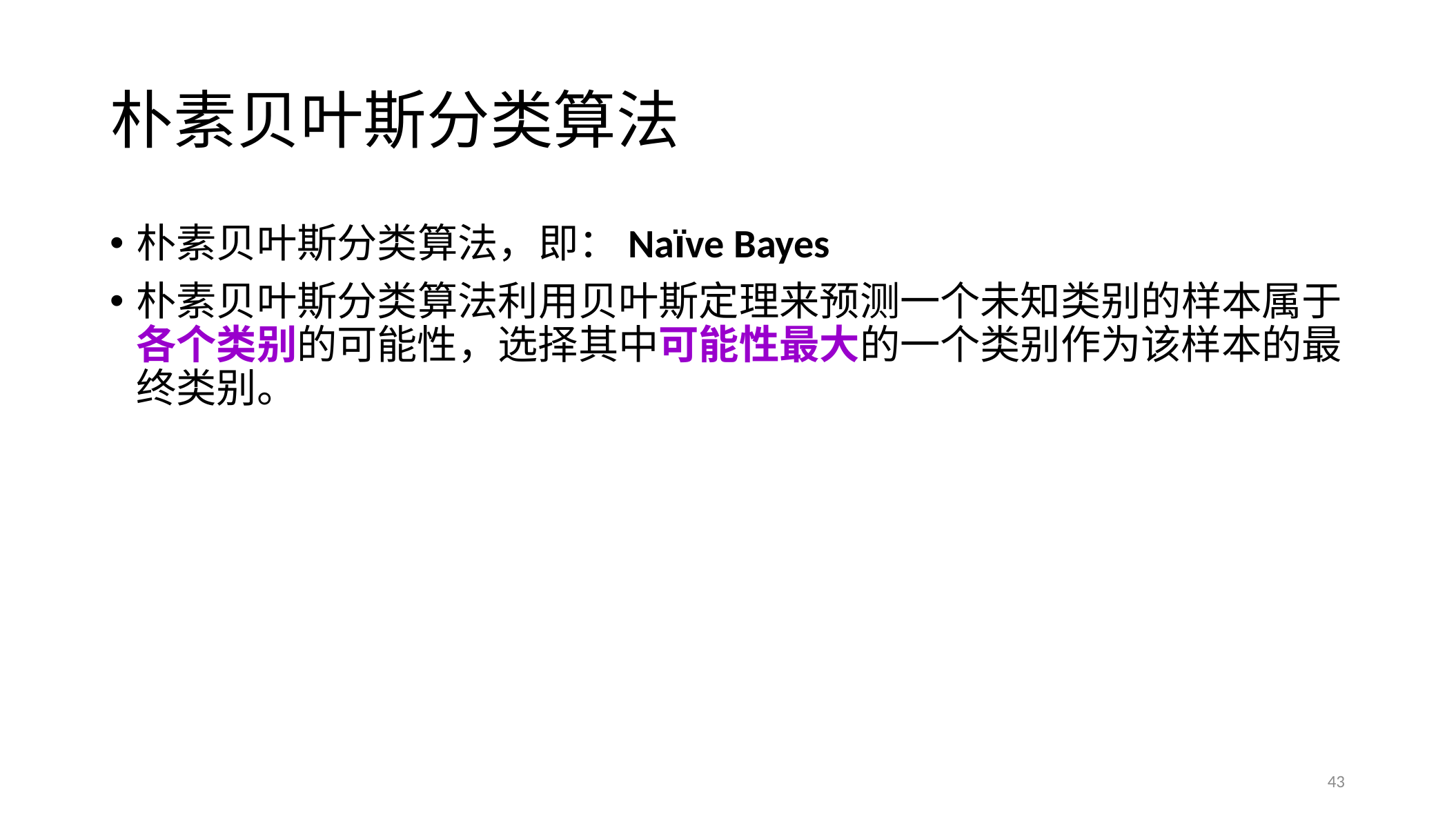

# 朴素贝叶斯分类算法
朴素贝叶斯分类算法，即：Naïve Bayes
朴素贝叶斯分类算法利用贝叶斯定理来预测一个未知类别的样本属于各个类别的可能性，选择其中可能性最大的一个类别作为该样本的最终类别。
43